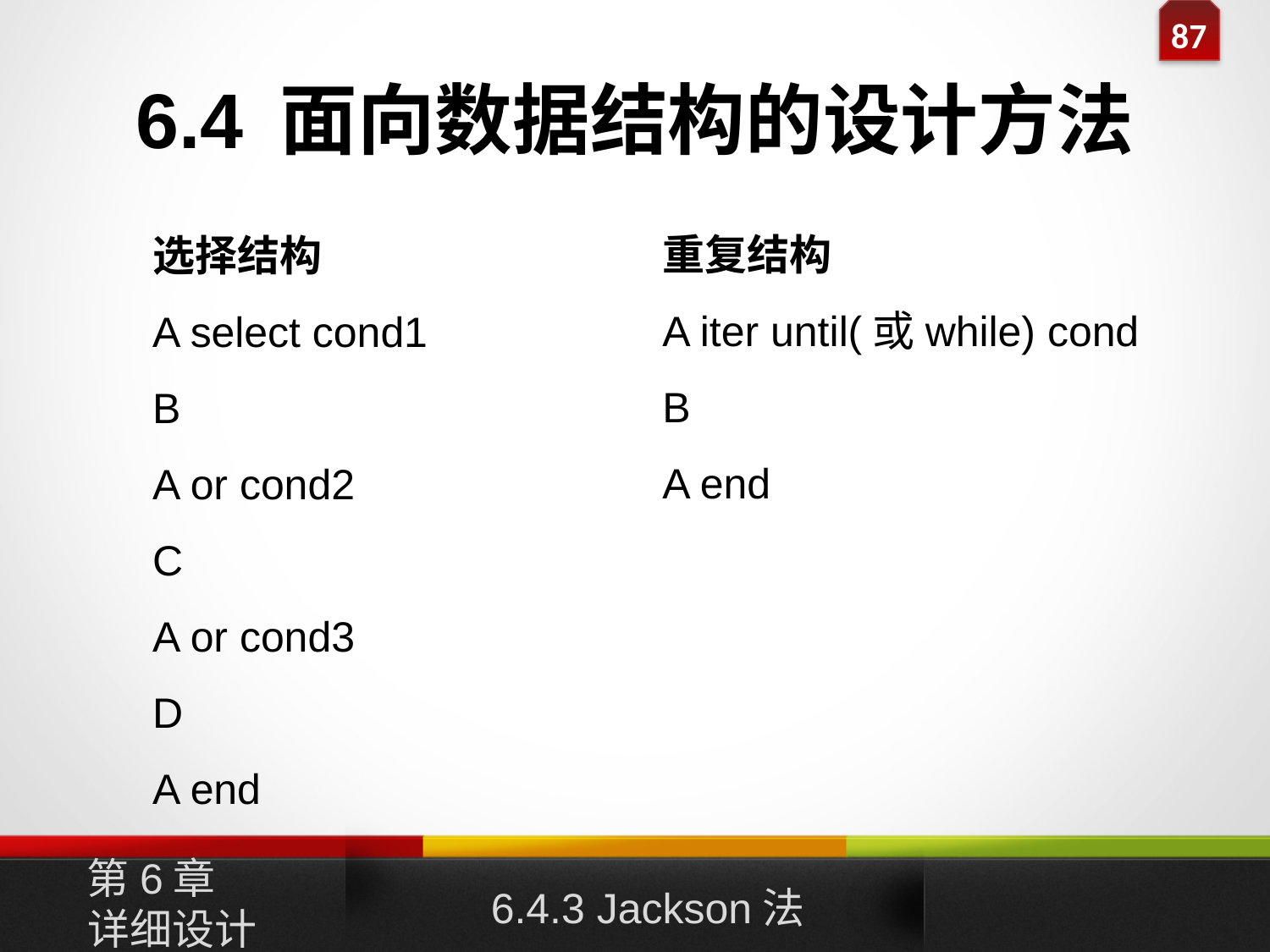

# 6.4 面向数据结构的设计方法
重复结构
A iter until(或while) cond
B
A end
选择结构
A select cond1
B
A or cond2
C
A or cond3
D
A end
第6章
详细设计
6.4.3 Jackson法